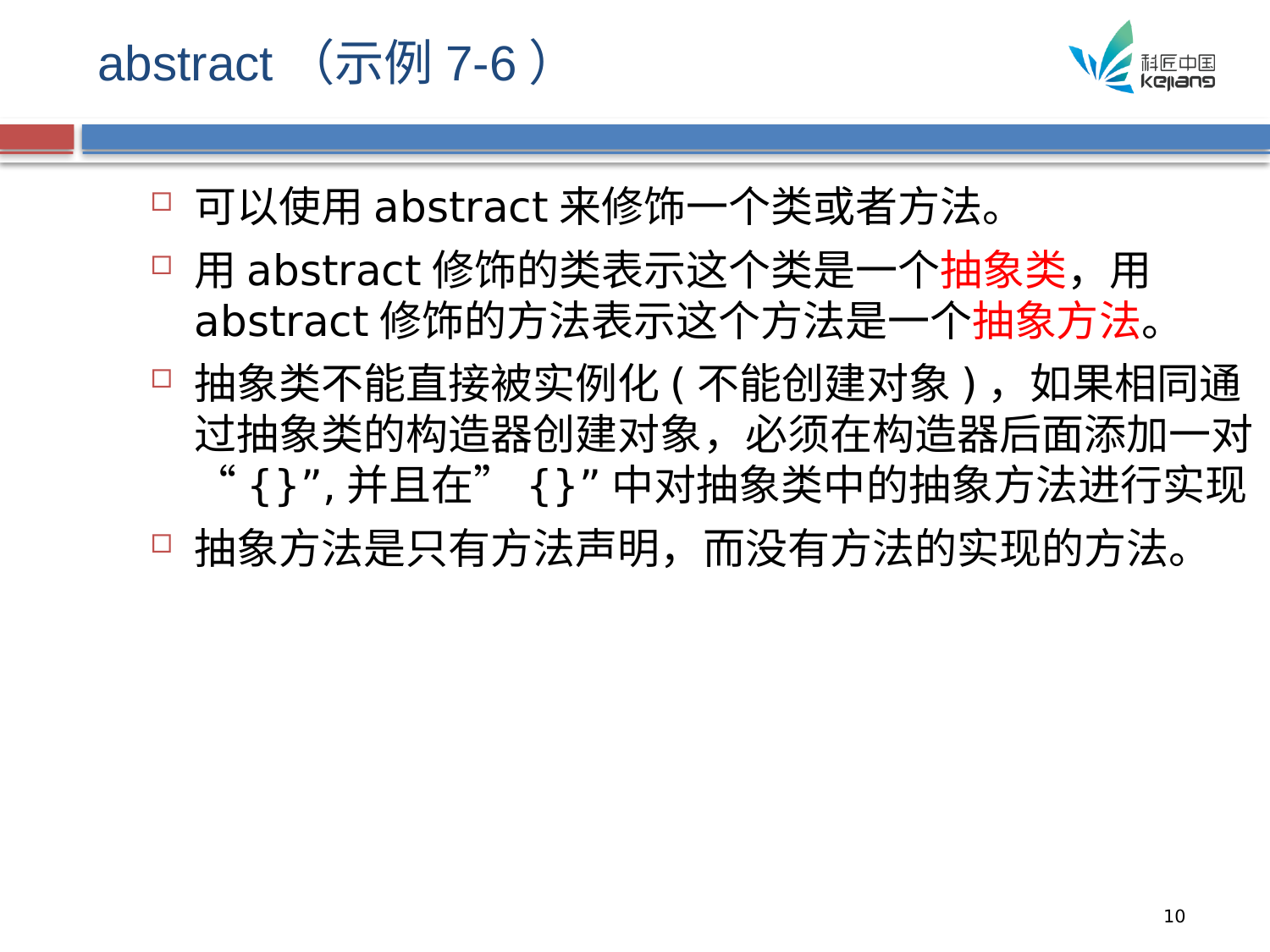

# abstract（示例7-6）
可以使用abstract来修饰一个类或者方法。
用abstract修饰的类表示这个类是一个抽象类，用abstract修饰的方法表示这个方法是一个抽象方法。
抽象类不能直接被实例化(不能创建对象)，如果相同通过抽象类的构造器创建对象，必须在构造器后面添加一对“{}”,并且在”{}”中对抽象类中的抽象方法进行实现
抽象方法是只有方法声明，而没有方法的实现的方法。
10